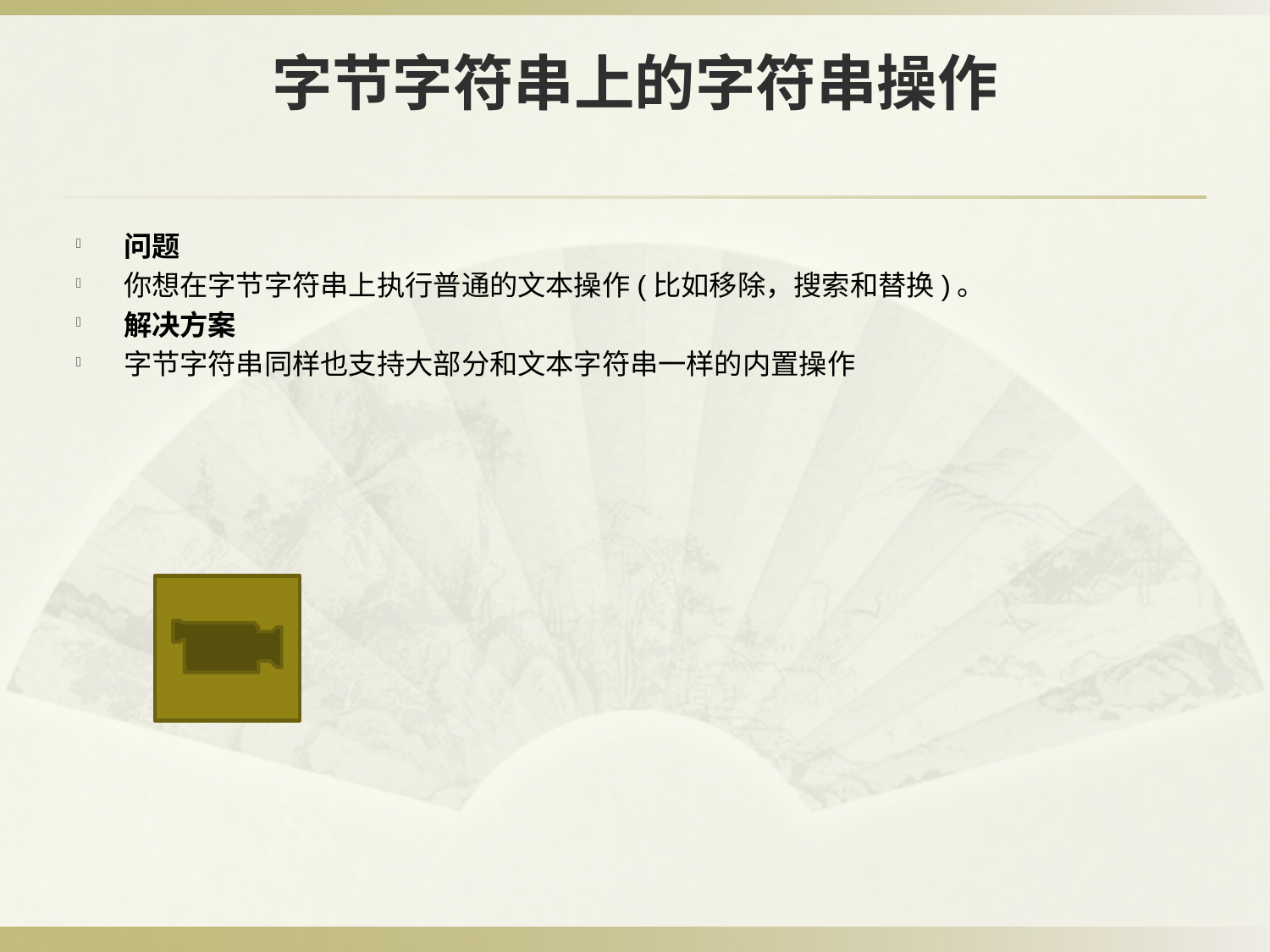

# 字节字符串上的字符串操作
问题
你想在字节字符串上执行普通的文本操作(比如移除，搜索和替换)。
解决方案
字节字符串同样也支持大部分和文本字符串一样的内置操作